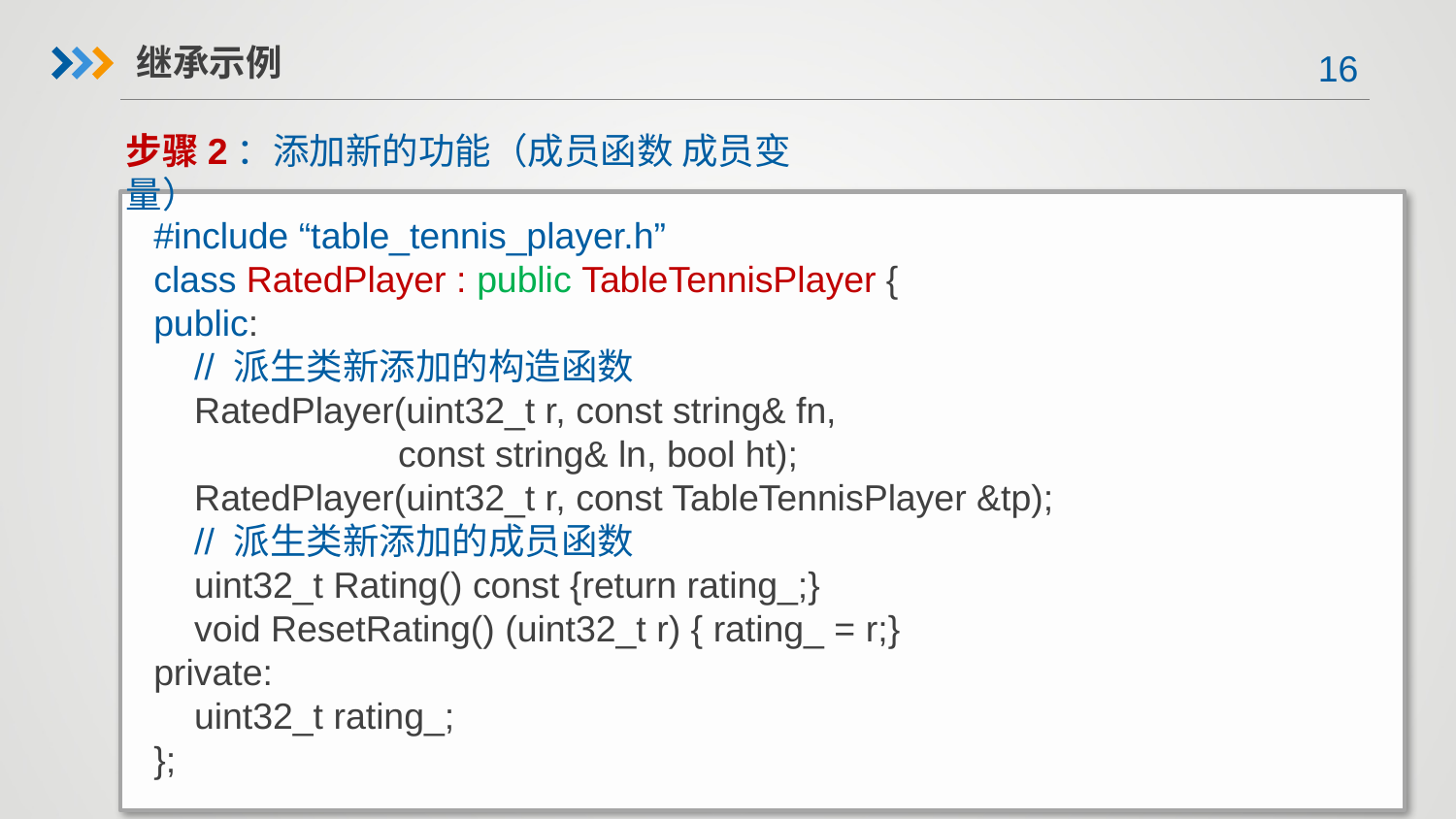

继承示例
步骤2：添加新的功能（成员函数 成员变量）

#include “table_tennis_player.h”
class RatedPlayer : public TableTennisPlayer {
public:
    // 派生类新添加的构造函数
    RatedPlayer(uint32_t r, const string& fn,
                        const string& ln, bool ht);
    RatedPlayer(uint32_t r, const TableTennisPlayer &tp);
    // 派生类新添加的成员函数
    uint32_t Rating() const {return rating_;}
    void ResetRating() (uint32_t r) { rating_ = r;}
private:
    uint32_t rating_;
};